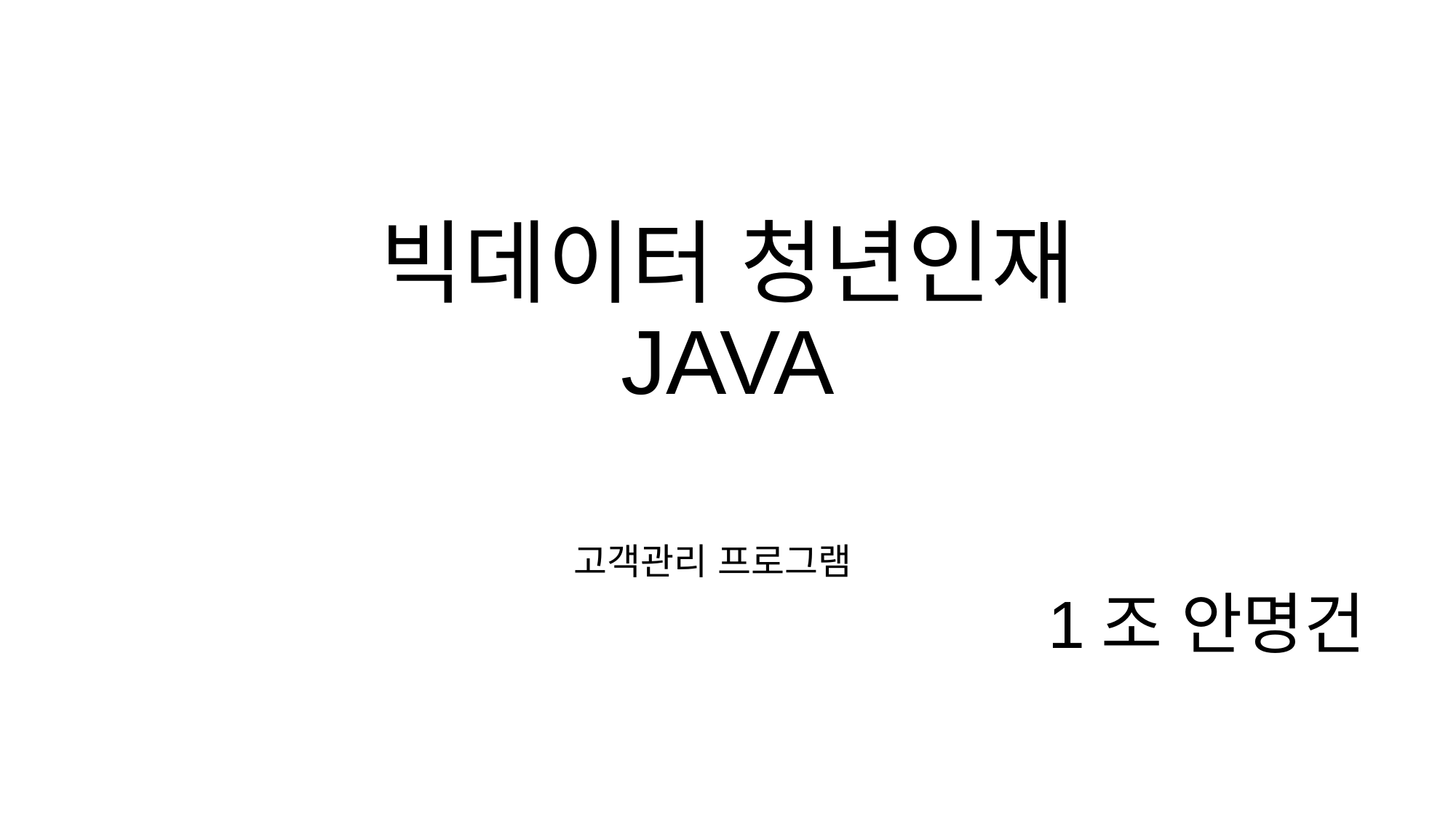

# 빅데이터 청년인재 JAVA

고객관리 프로그램
1조 안명건